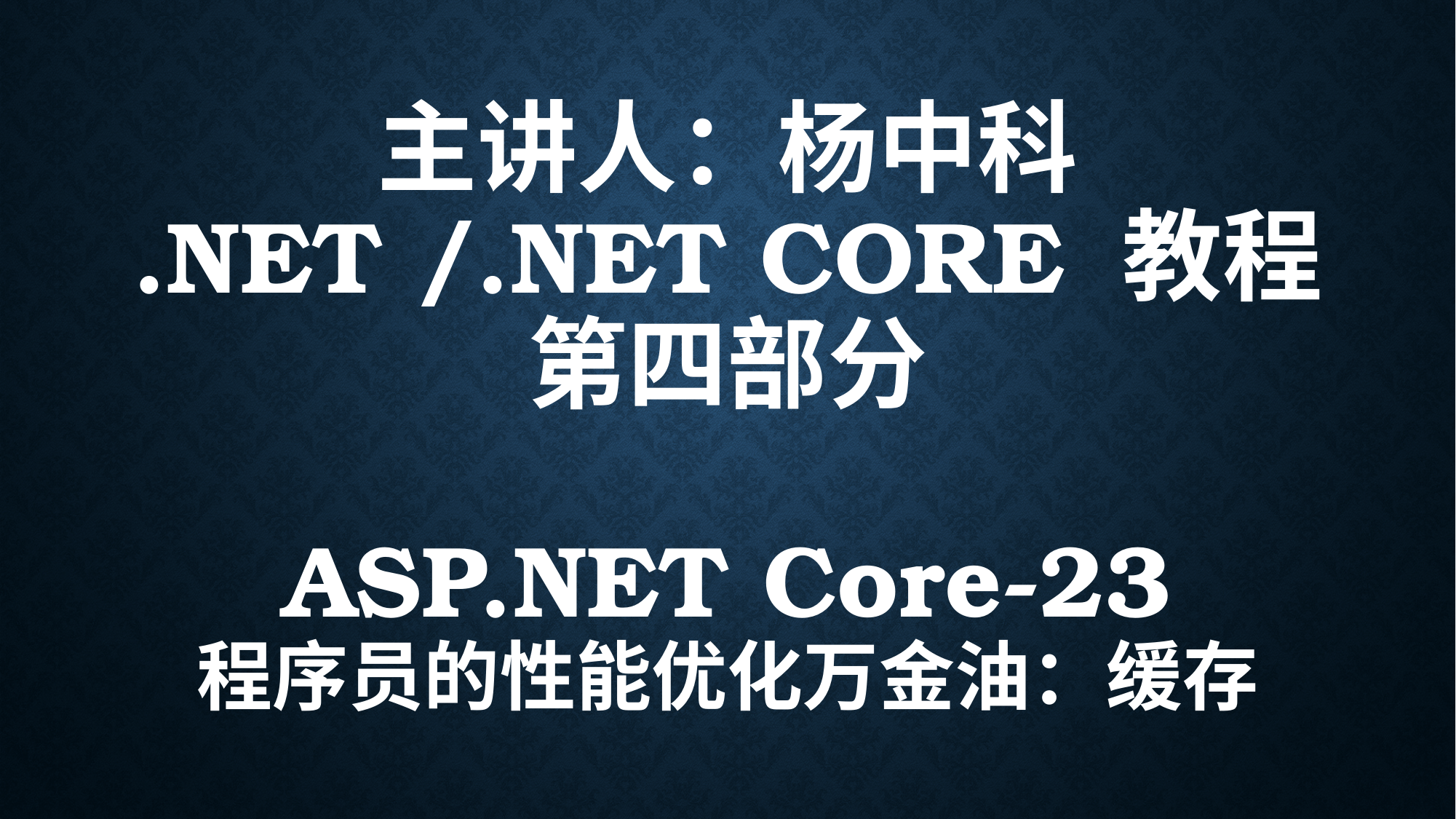

# 主讲人：杨中科 .NET /.NET Core 教程 第四部分 ASP.NET Core-23 程序员的性能优化万金油：缓存